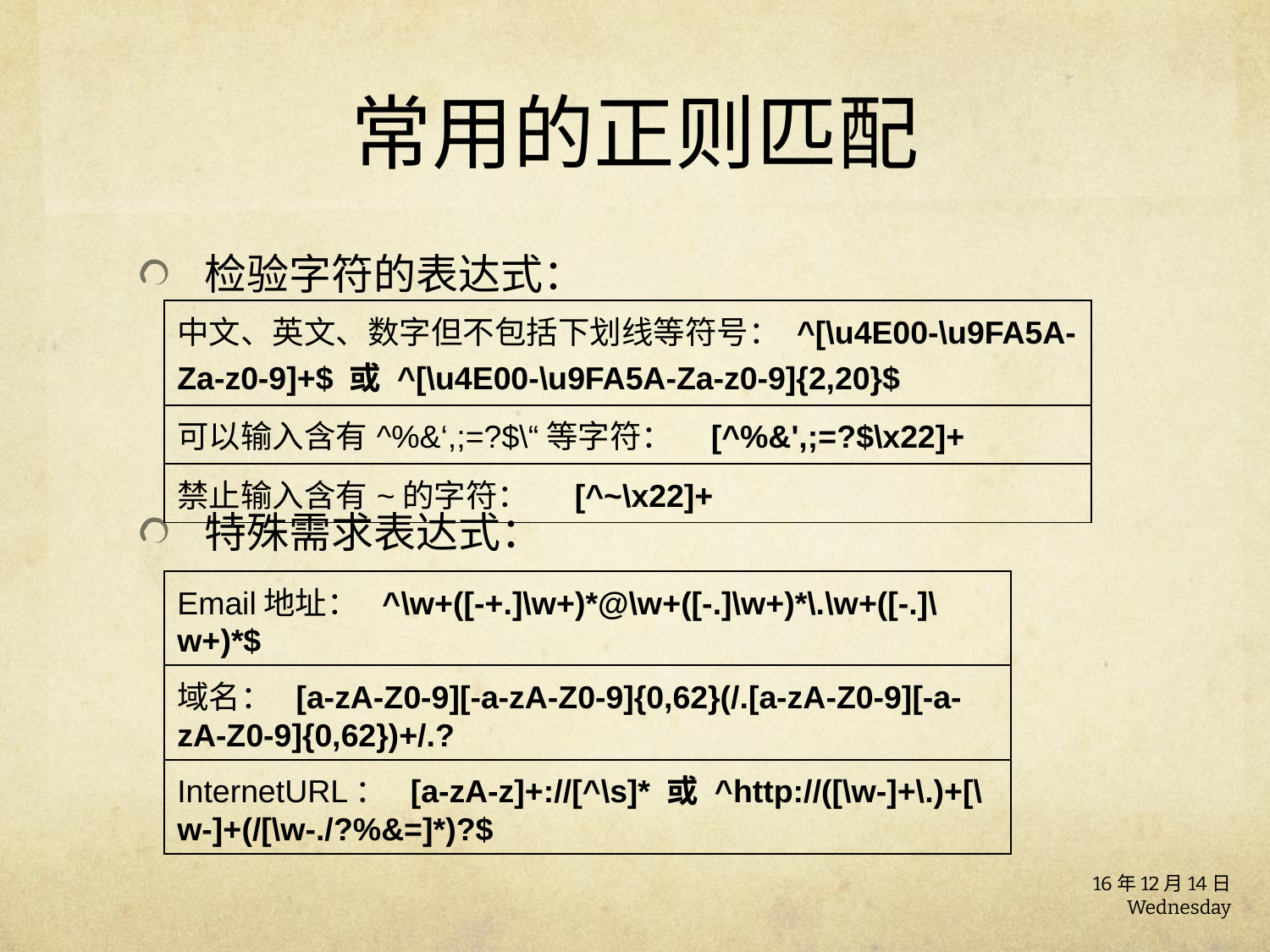

# 常用的正则匹配
检验字符的表达式：

特殊需求表达式：

| 中文、英文、数字但不包括下划线等符号： ^[\u4E00-\u9FA5A-Za-z0-9]+$ 或 ^[\u4E00-\u9FA5A-Za-z0-9]{2,20}$ |
| --- |
| 可以输入含有^%&‘,;=?$\“等字符： [^%&',;=?$\x22]+ |
| 禁止输入含有~的字符： [^~\x22]+ |
| Email地址： ^\w+([-+.]\w+)\*@\w+([-.]\w+)\*\.\w+([-.]\w+)\*$ |
| --- |
| 域名： [a-zA-Z0-9][-a-zA-Z0-9]{0,62}(/.[a-zA-Z0-9][-a-zA-Z0-9]{0,62})+/.? |
| InternetURL： [a-zA-z]+://[^\s]\* 或 ^http://([\w-]+\.)+[\w-]+(/[\w-./?%&=]\*)?$ |
16年12月14日 Wednesday